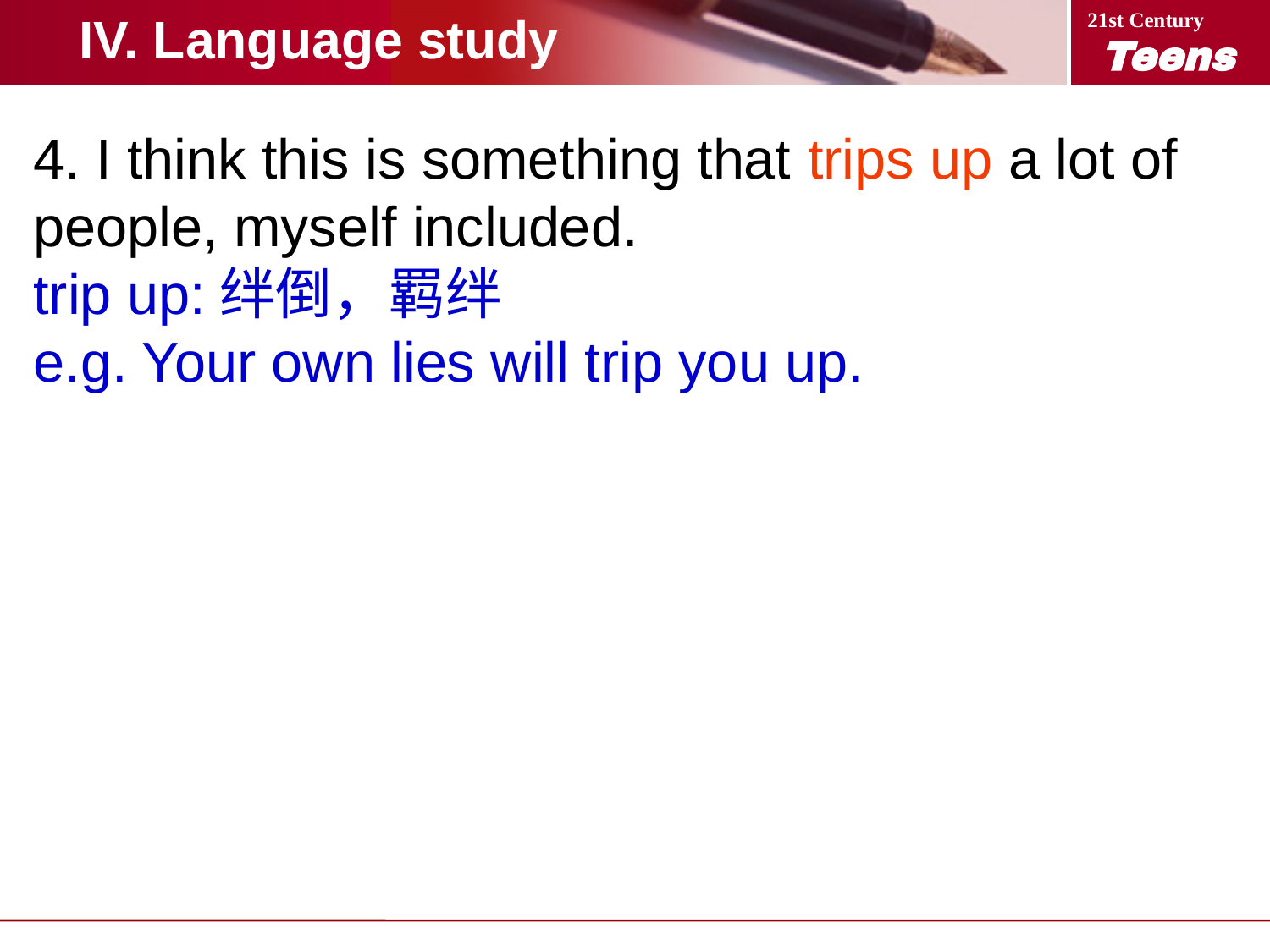

IV. Language study
4. I think this is something that trips up a lot of people, myself included.
trip up:绊倒，羁绊
e.g. Your own lies will trip you up.